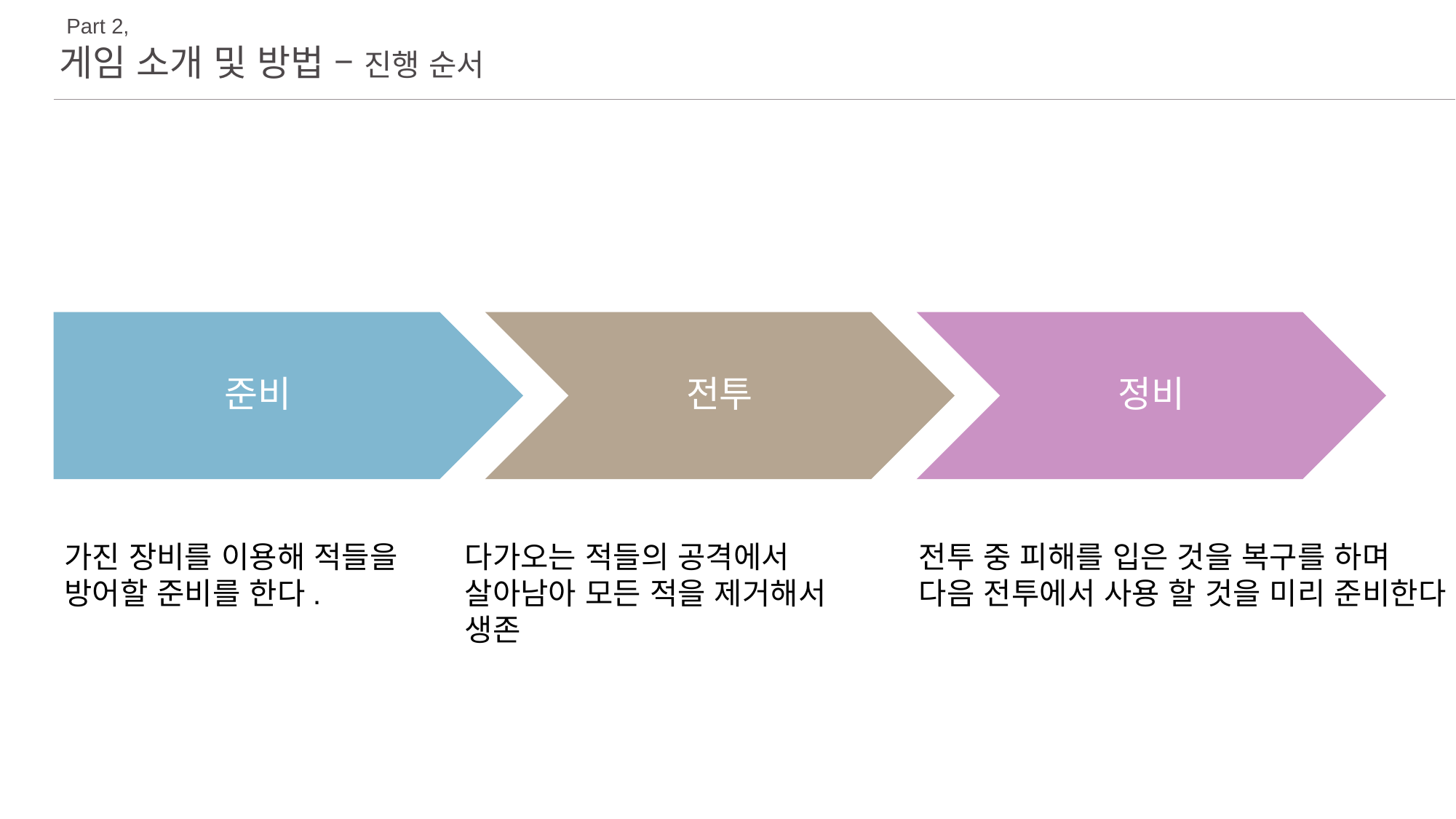

Part 2,
게임 소개 및 방법 – 진행 순서

전투
준비
정비
가진 장비를 이용해 적들을
방어할 준비를 한다.
다가오는 적들의 공격에서
살아남아 모든 적을 제거해서 생존
전투 중 피해를 입은 것을 복구를 하며
다음 전투에서 사용 할 것을 미리 준비한다